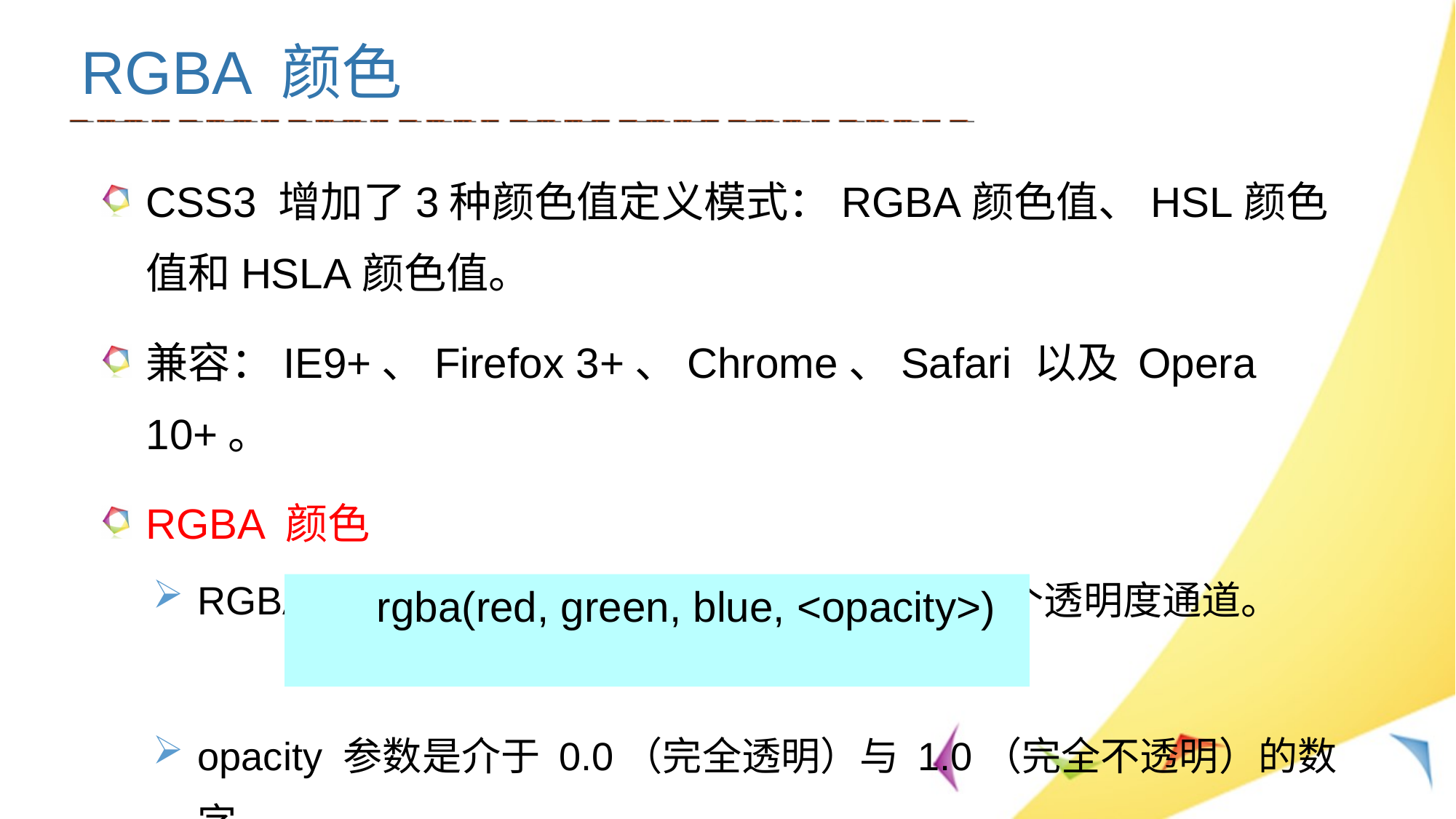

RGBA 颜色
CSS3 增加了3种颜色值定义模式：RGBA颜色值、HSL颜色值和HSLA颜色值。
兼容：IE9+、Firefox 3+、Chrome、Safari 以及 Opera 10+。
RGBA 颜色
RGBA 颜色值是 RGB 颜色值的扩展，带有一个透明度通道。

opacity 参数是介于 0.0（完全透明）与 1.0（完全不透明）的数字。

        rgba(red, green, blue, <opacity>)